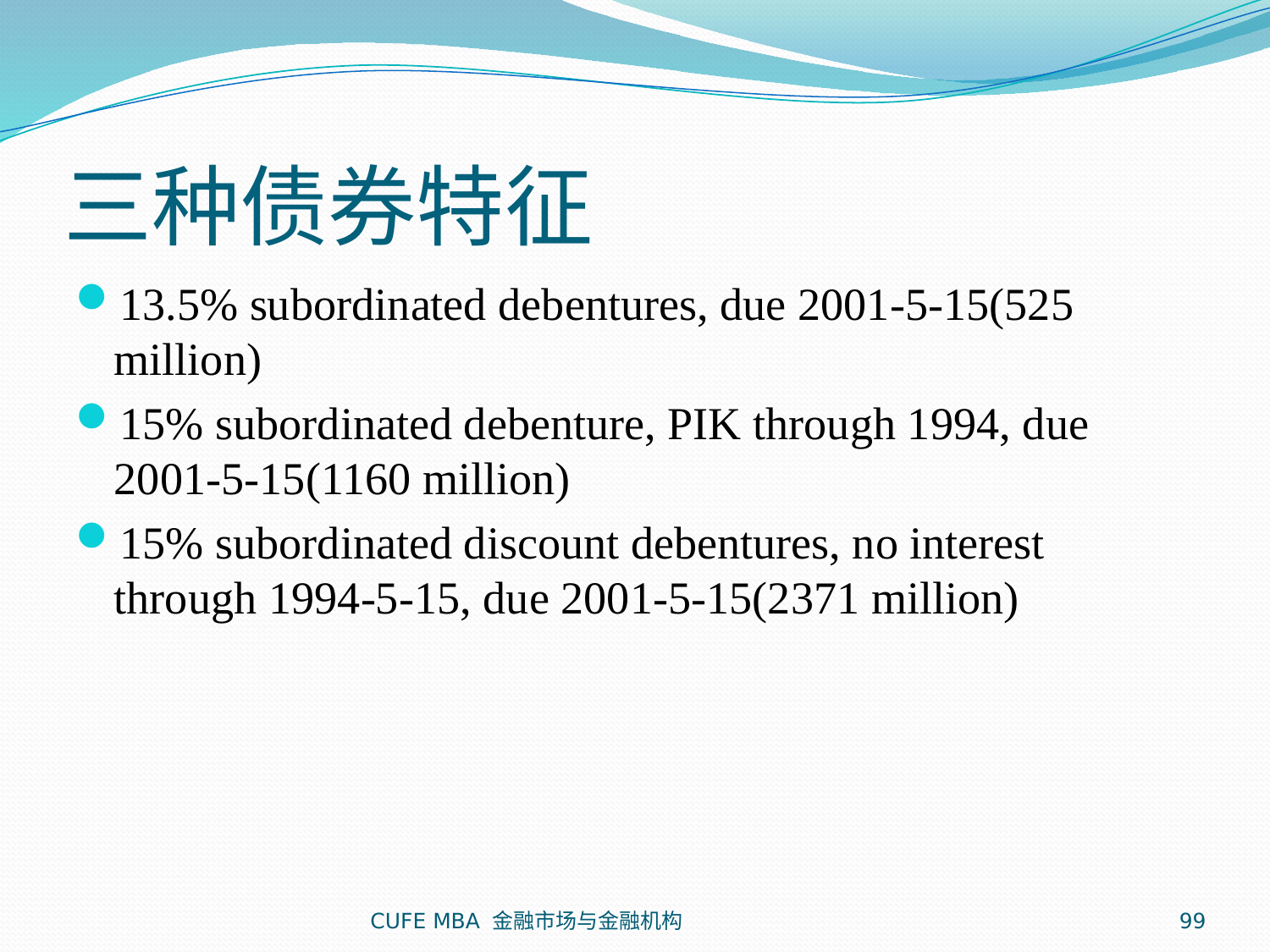

# 三种债券特征
13.5% subordinated debentures, due 2001-5-15(525 million)
15% subordinated debenture, PIK through 1994, due 2001-5-15(1160 million)
15% subordinated discount debentures, no interest through 1994-5-15, due 2001-5-15(2371 million)
CUFE MBA 金融市场与金融机构
99